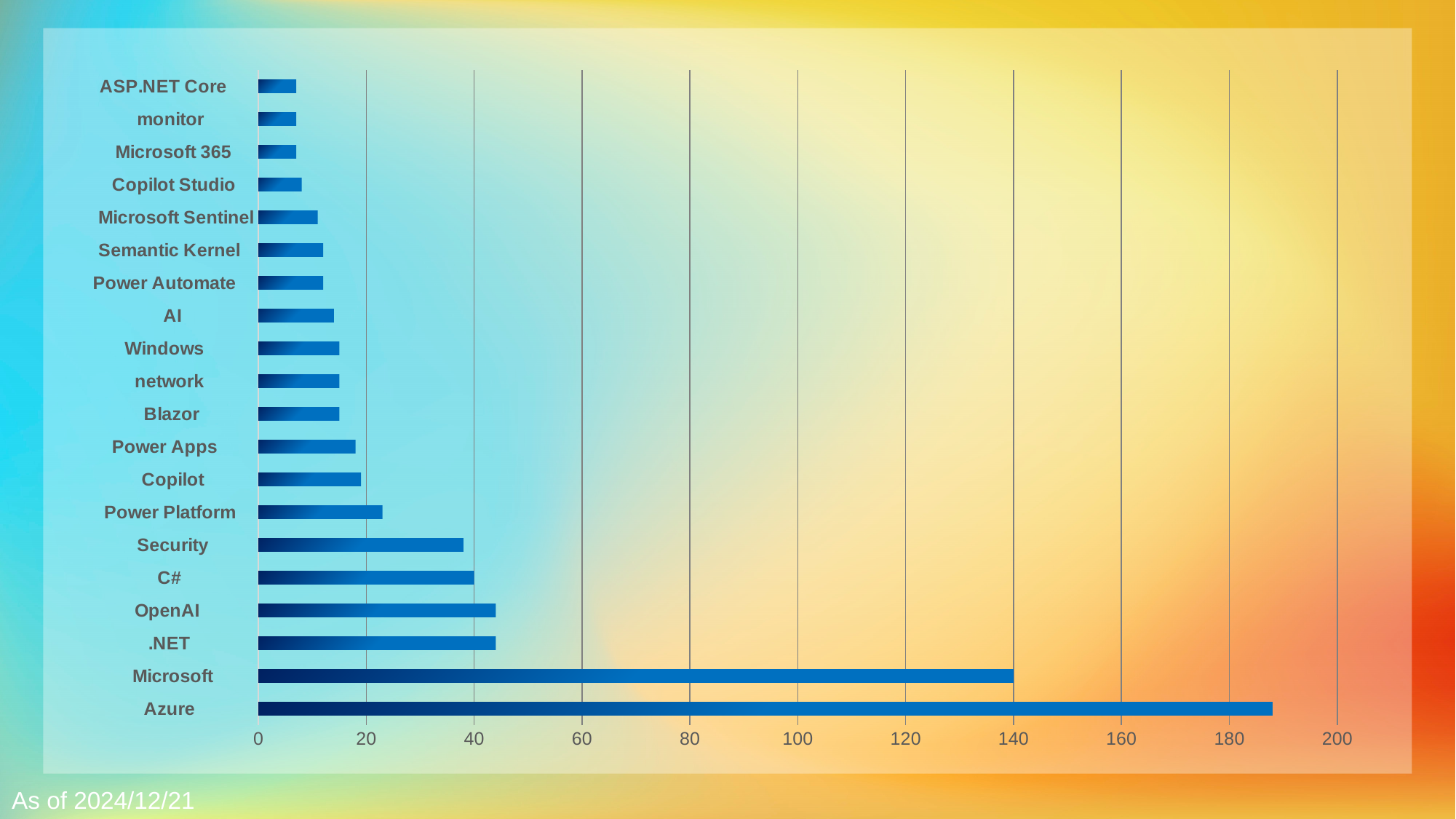

### Chart

| Category | 系列 1 |
|---|---|
| Azure              | 188.0 |
| Microsoft          | 140.0 |
| .NET               | 44.0 |
| OpenAI             | 44.0 |
| C#                 | 40.0 |
| Security           | 38.0 |
| Power Platform     | 23.0 |
| Copilot            | 19.0 |
| Power Apps         | 18.0 |
| Blazor             | 15.0 |
| network            | 15.0 |
| Windows            | 15.0 |
| AI                 | 14.0 |
| Power Automate     | 12.0 |
| Semantic Kernel    | 12.0 |
| Microsoft Sentinel | 11.0 |
| Copilot Studio     | 8.0 |
| Microsoft 365      | 7.0 |
| monitor            | 7.0 |
| ASP.NET Core       | 7.0 |